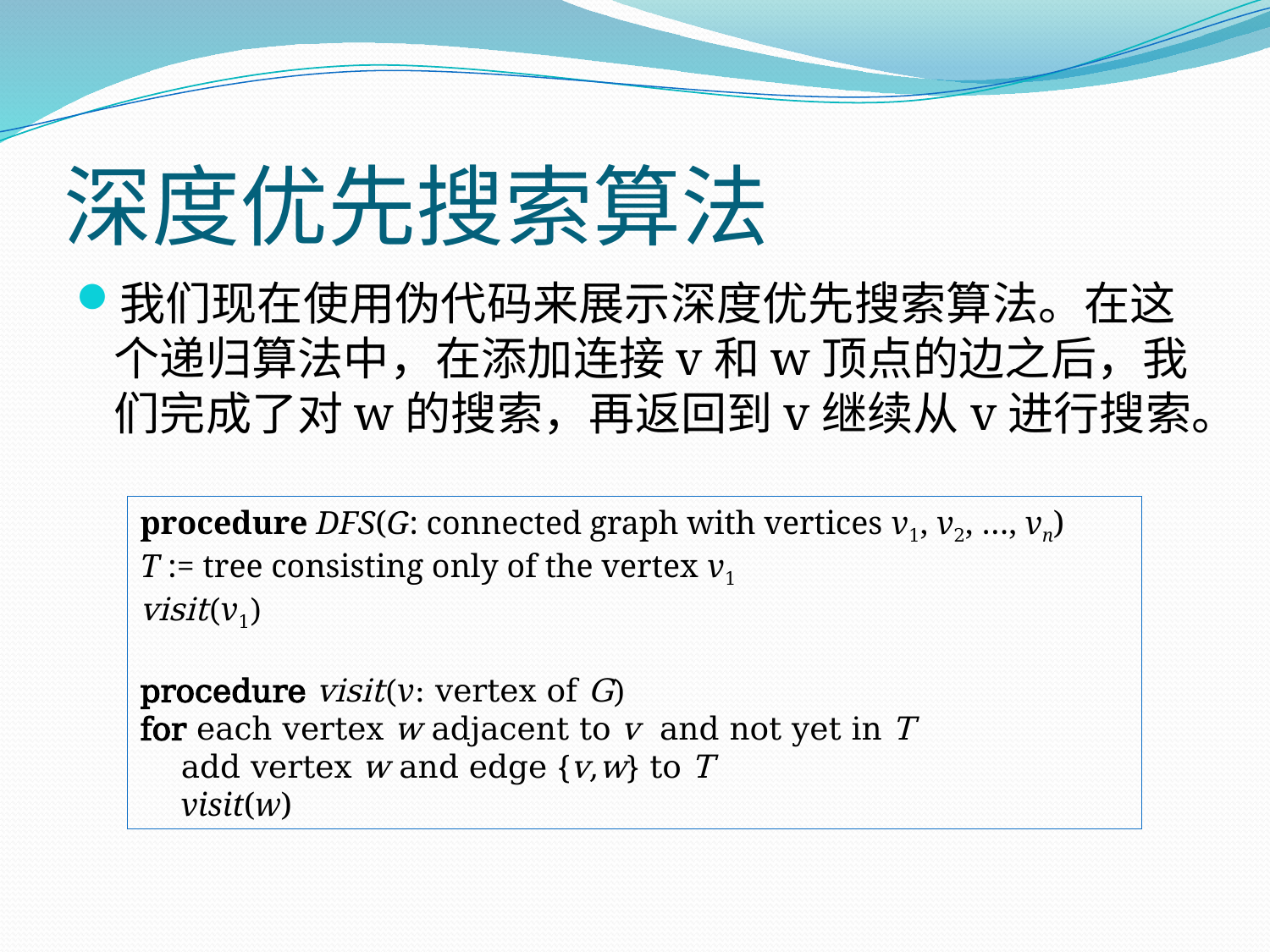

# 深度优先搜索算法
我们现在使用伪代码来展示深度优先搜索算法。在这个递归算法中，在添加连接v和w顶点的边之后，我们完成了对w的搜索，再返回到v继续从v进行搜索。
procedure DFS(G: connected graph with vertices v1, v2, …, vn)
T := tree consisting only of the vertex v1
visit(v1)

procedure visit(v: vertex of G)
for each vertex w adjacent to v  and not yet in T
    add vertex w and edge {v,w} to T
    visit(w)